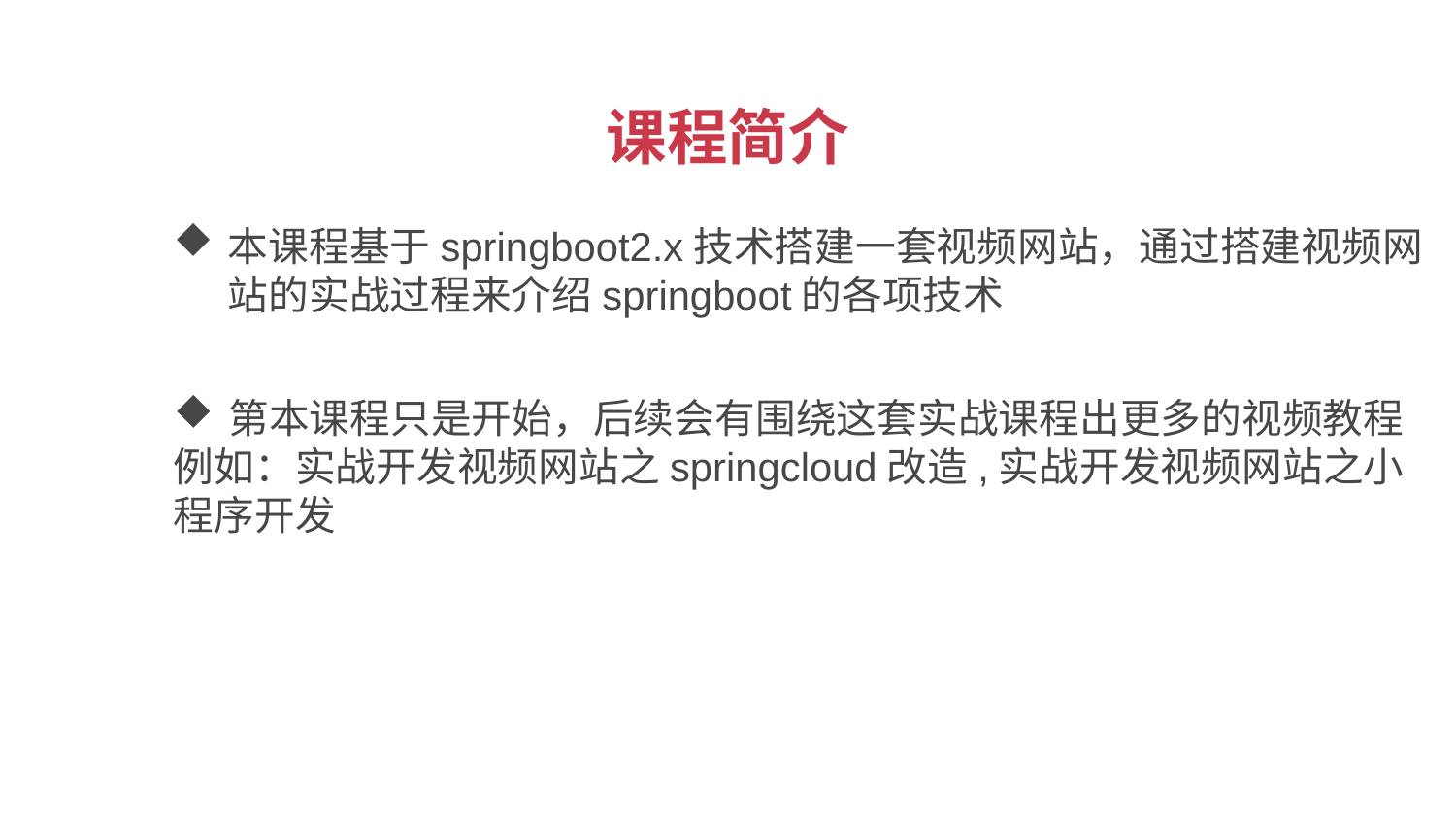

课程简介
本课程基于springboot2.x技术搭建一套视频网站，通过搭建视频网站的实战过程来介绍springboot的各项技术
第本课程只是开始，后续会有围绕这套实战课程出更多的视频教程
例如：实战开发视频网站之springcloud改造,实战开发视频网站之小程序开发